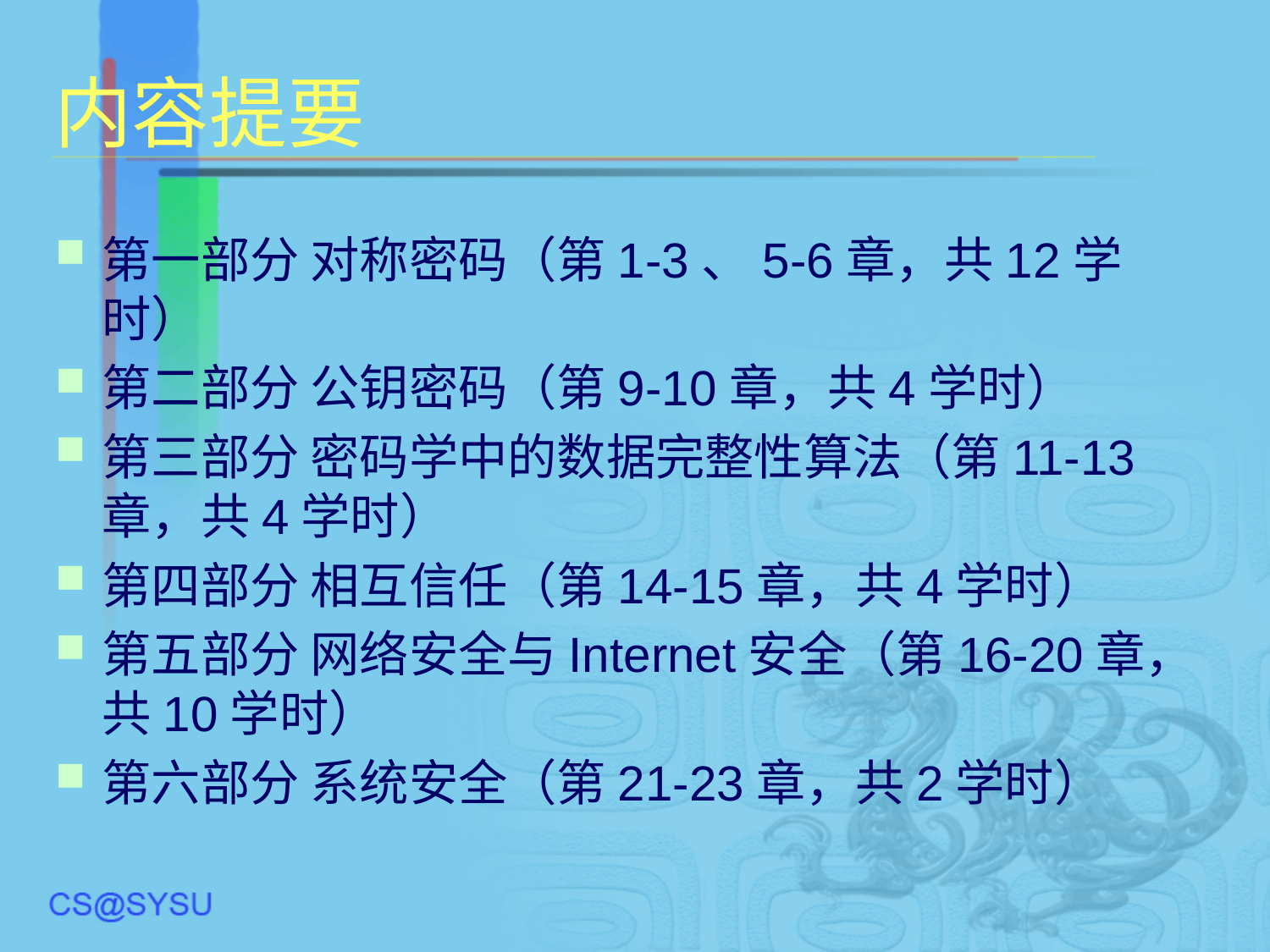

# 内容提要
第一部分 对称密码（第1-3、5-6章，共12学时）
第二部分 公钥密码（第9-10章，共4学时）
第三部分 密码学中的数据完整性算法（第11-13章，共4学时）
第四部分 相互信任（第14-15章，共4学时）
第五部分 网络安全与Internet安全（第16-20章，共10学时）
第六部分 系统安全（第21-23章，共2学时）